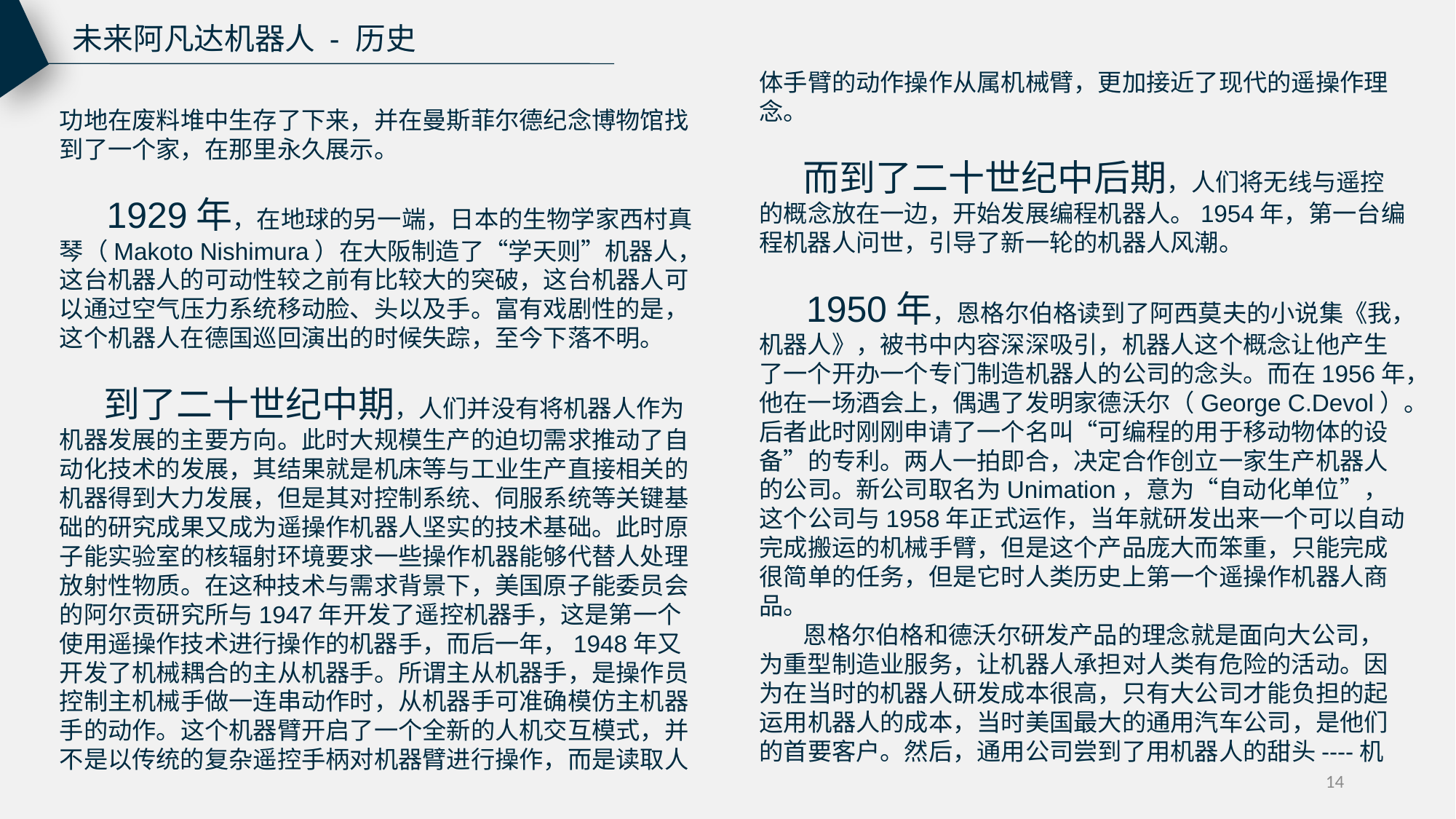

未来阿凡达机器人 - 历史
体手臂的动作操作从属机械臂，更加接近了现代的遥操作理念。

       而到了二十世纪中后期，人们将无线与遥控的概念放在一边，开始发展编程机器人。1954年，第一台编程机器人问世，引导了新一轮的机器人风潮。

       1950年，恩格尔伯格读到了阿西莫夫的小说集《我，机器人》，被书中内容深深吸引，机器人这个概念让他产生了一个开办一个专门制造机器人的公司的念头。而在1956年，他在一场酒会上，偶遇了发明家德沃尔（George C.Devol）。后者此时刚刚申请了一个名叫“可编程的用于移动物体的设备”的专利。两人一拍即合，决定合作创立一家生产机器人的公司。新公司取名为Unimation，意为“自动化单位”，这个公司与1958年正式运作，当年就研发出来一个可以自动完成搬运的机械手臂，但是这个产品庞大而笨重，只能完成很简单的任务，但是它时人类历史上第一个遥操作机器人商品。
       恩格尔伯格和德沃尔研发产品的理念就是面向大公司，为重型制造业服务，让机器人承担对人类有危险的活动。因为在当时的机器人研发成本很高，只有大公司才能负担的起运用机器人的成本，当时美国最大的通用汽车公司，是他们的首要客户。然后，通用公司尝到了用机器人的甜头----机

功地在废料堆中生存了下来，并在曼斯菲尔德纪念博物馆找到了一个家，在那里永久展示。

       1929年，在地球的另一端，日本的生物学家西村真琴（Makoto Nishimura）在大阪制造了“学天则”机器人，这台机器人的可动性较之前有比较大的突破，这台机器人可以通过空气压力系统移动脸、头以及手。富有戏剧性的是，这个机器人在德国巡回演出的时候失踪，至今下落不明。

       到了二十世纪中期，人们并没有将机器人作为机器发展的主要方向。此时大规模生产的迫切需求推动了自动化技术的发展，其结果就是机床等与工业生产直接相关的机器得到大力发展，但是其对控制系统、伺服系统等关键基础的研究成果又成为遥操作机器人坚实的技术基础。此时原子能实验室的核辐射环境要求一些操作机器能够代替人处理放射性物质。在这种技术与需求背景下，美国原子能委员会的阿尔贡研究所与1947年开发了遥控机器手，这是第一个使用遥操作技术进行操作的机器手，而后一年，1948年又开发了机械耦合的主从机器手。所谓主从机器手，是操作员控制主机械手做一连串动作时，从机器手可准确模仿主机器手的动作。这个机器臂开启了一个全新的人机交互模式，并不是以传统的复杂遥控手柄对机器臂进行操作，而是读取人
14